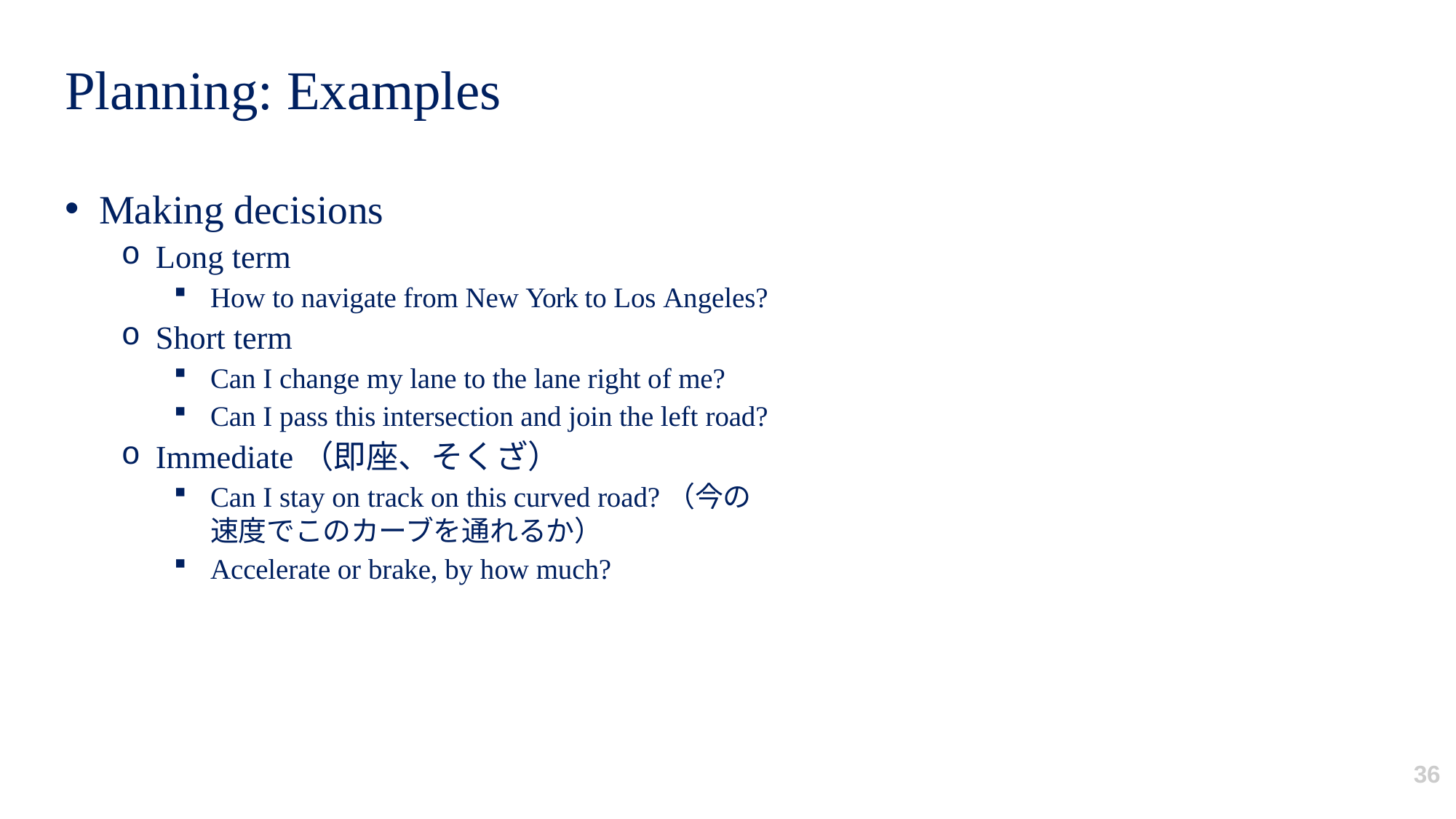

# Planning: Examples
Making decisions
Long term
How to navigate from New York to Los Angeles?
Short term
Can I change my lane to the lane right of me?
Can I pass this intersection and join the left road?
Immediate（即座、そくざ）
Can I stay on track on this curved road?（今の速度でこのカーブを通れるか）
Accelerate or brake, by how much?
36